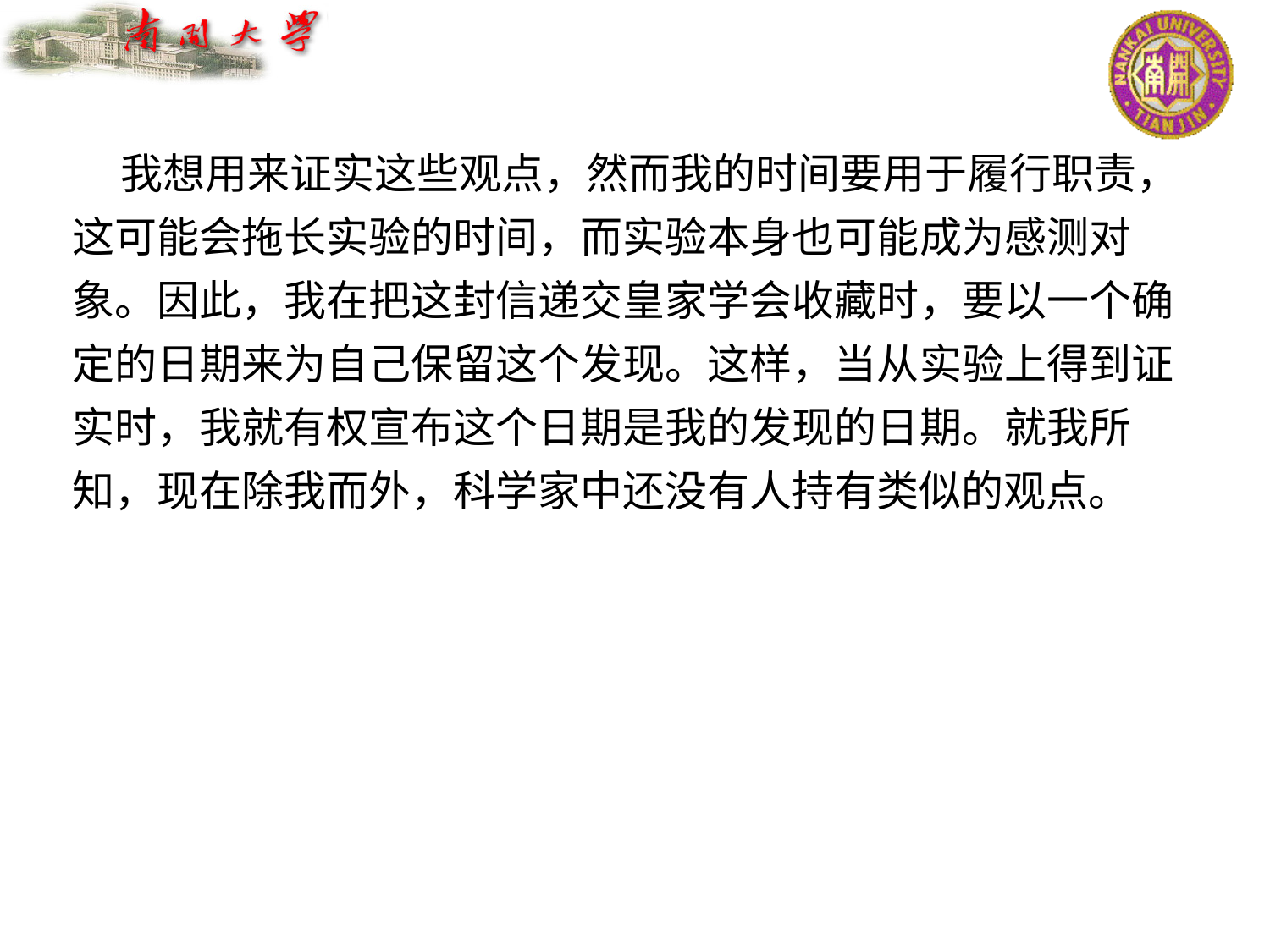

我想用来证实这些观点，然而我的时间要用于履行职责，这可能会拖长实验的时间，而实验本身也可能成为感测对象。因此，我在把这封信递交皇家学会收藏时，要以一个确定的日期来为自己保留这个发现。这样，当从实验上得到证实时，我就有权宣布这个日期是我的发现的日期。就我所知，现在除我而外，科学家中还没有人持有类似的观点。
11